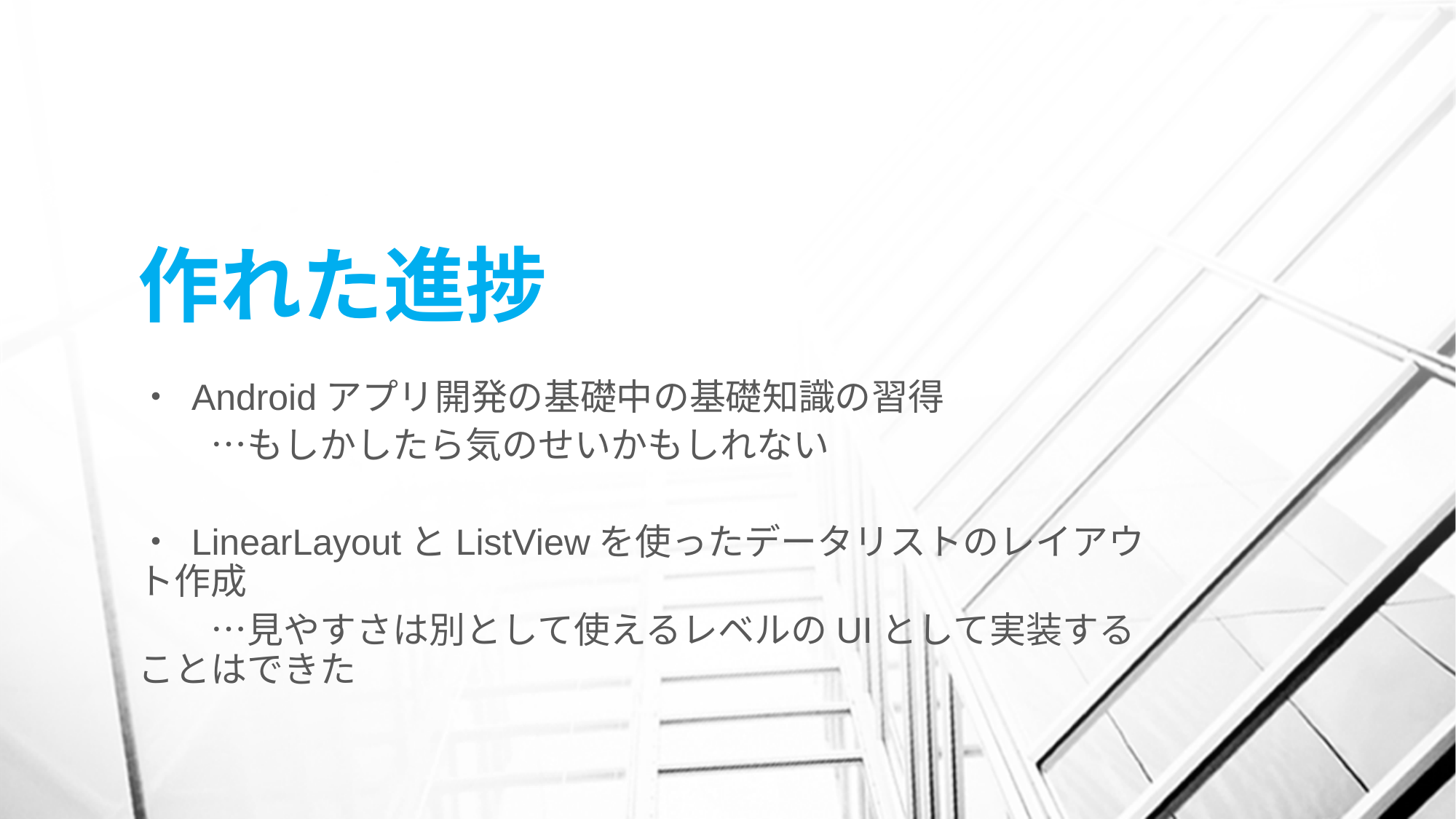

# 作れた進捗
・ Androidアプリ開発の基礎中の基礎知識の習得
　　…もしかしたら気のせいかもしれない

・ LinearLayoutとListViewを使ったデータリストのレイアウト作成
　　…見やすさは別として使えるレベルのUIとして実装することはできた